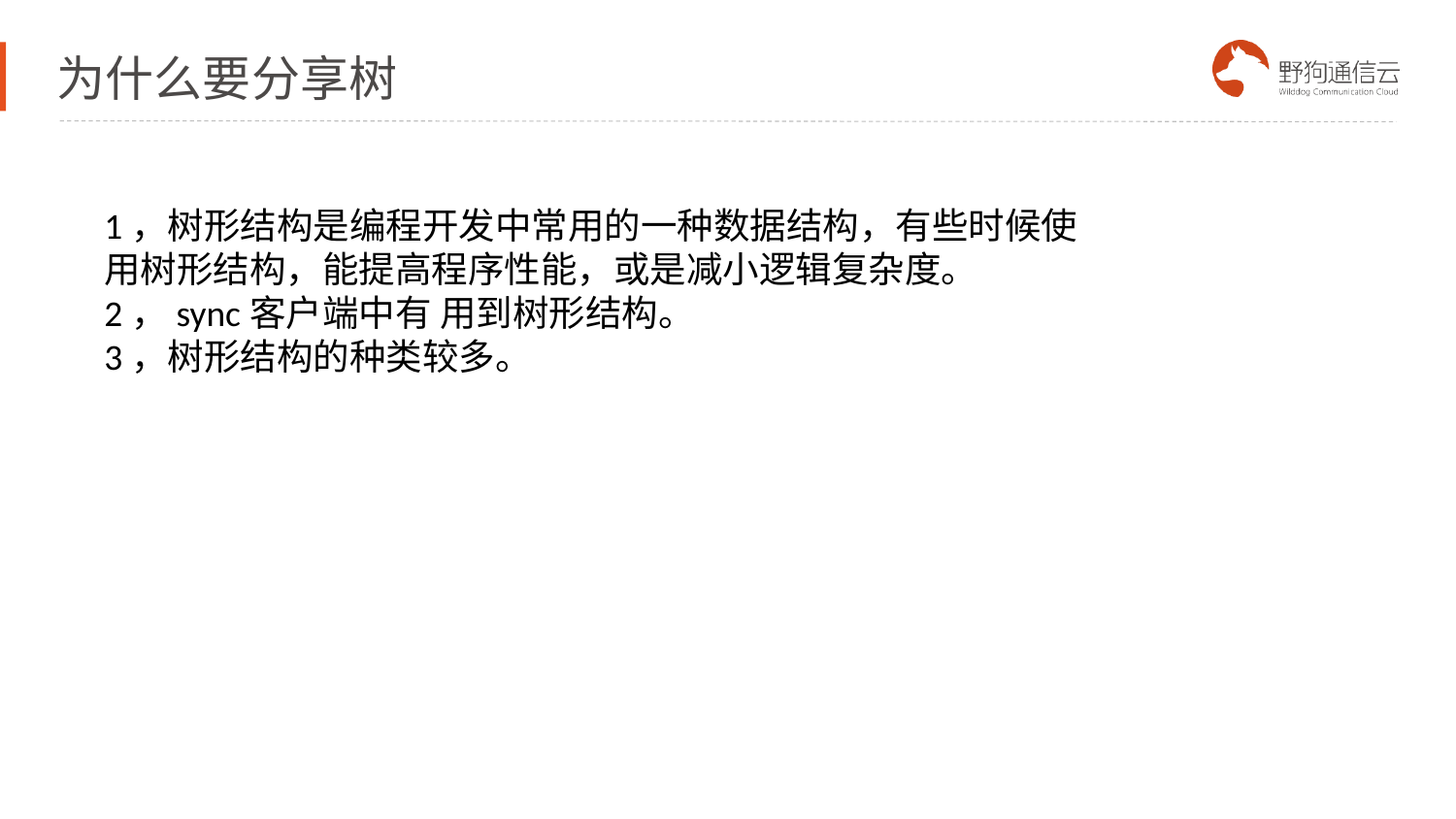

# 为什么要分享树
1，树形结构是编程开发中常用的一种数据结构，有些时候使用树形结构，能提高程序性能，或是减小逻辑复杂度。
2，sync客户端中有 用到树形结构。
3，树形结构的种类较多。